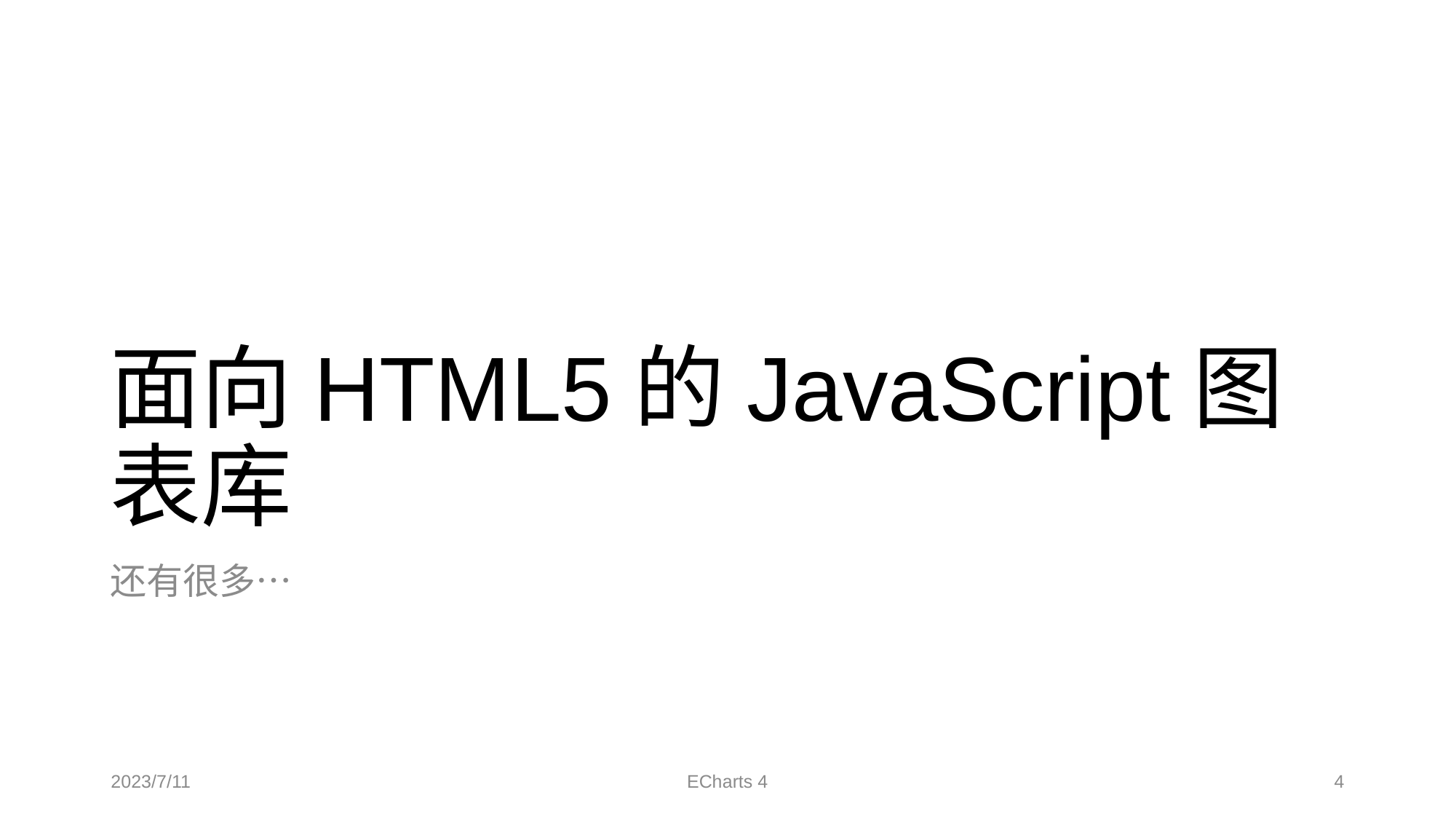

# 面向HTML5的JavaScript图表库
还有很多…
2023/7/11
ECharts 4
4